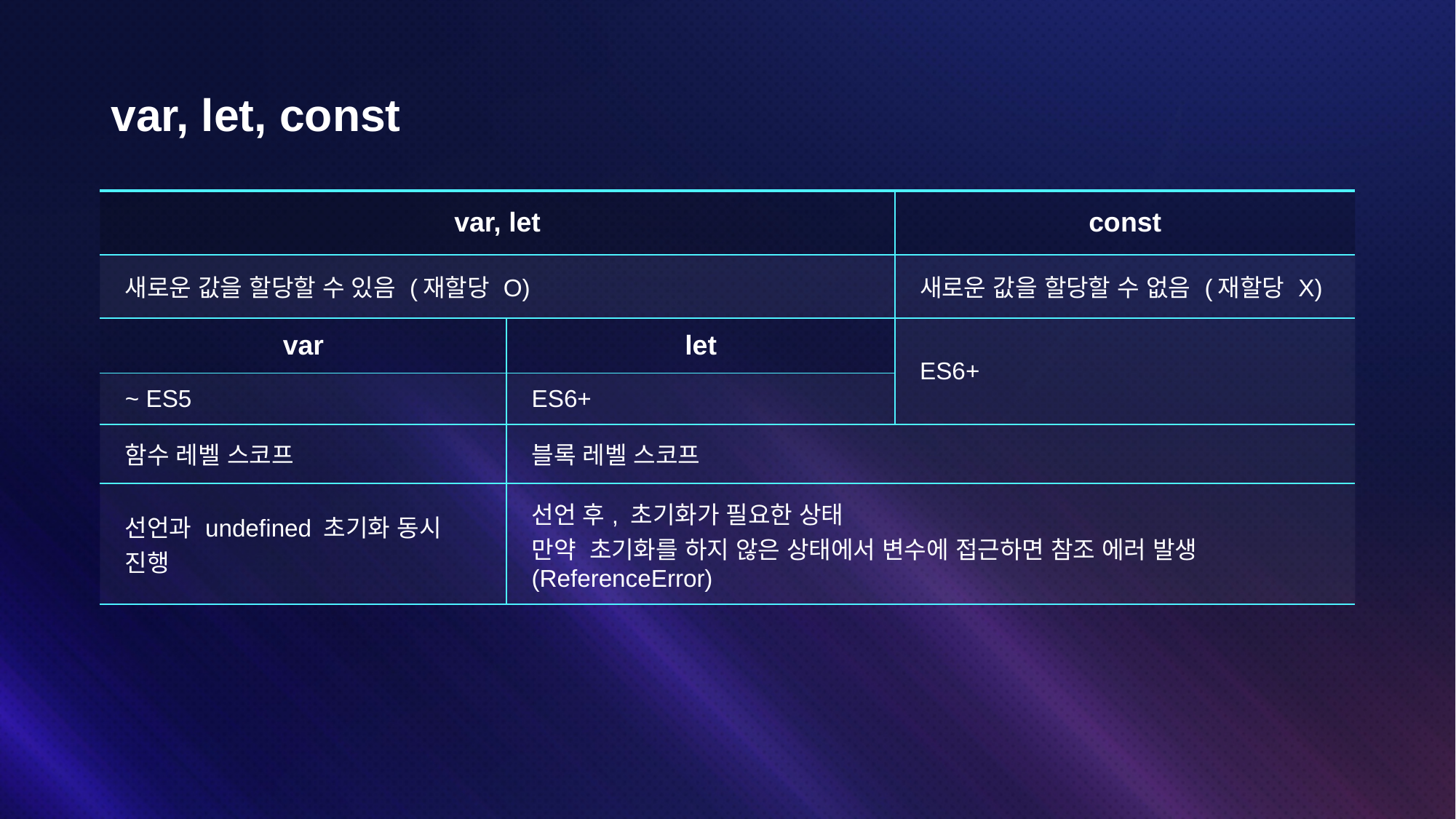

# var, let, const
| var, let |  | const |
| --- | --- | --- |
| 새로운 값을 할당할 수 있음 (재할당 O) |  | 새로운 값을 할당할 수 없음 (재할당 X) |
| var | let | ES6+ |
| ~ ES5 | ES6+ |  |
| 함수 레벨 스코프 | 블록 레벨 스코프 | 블록 레벨 스코프 |
| 선언과 undefined 초기화 동시 진행 | 선언 후, 초기화가 필요한 상태 만약 초기화를 하지 않은 상태에서 변수에 접근하면 참조 에러 발생 (ReferenceError) |  |